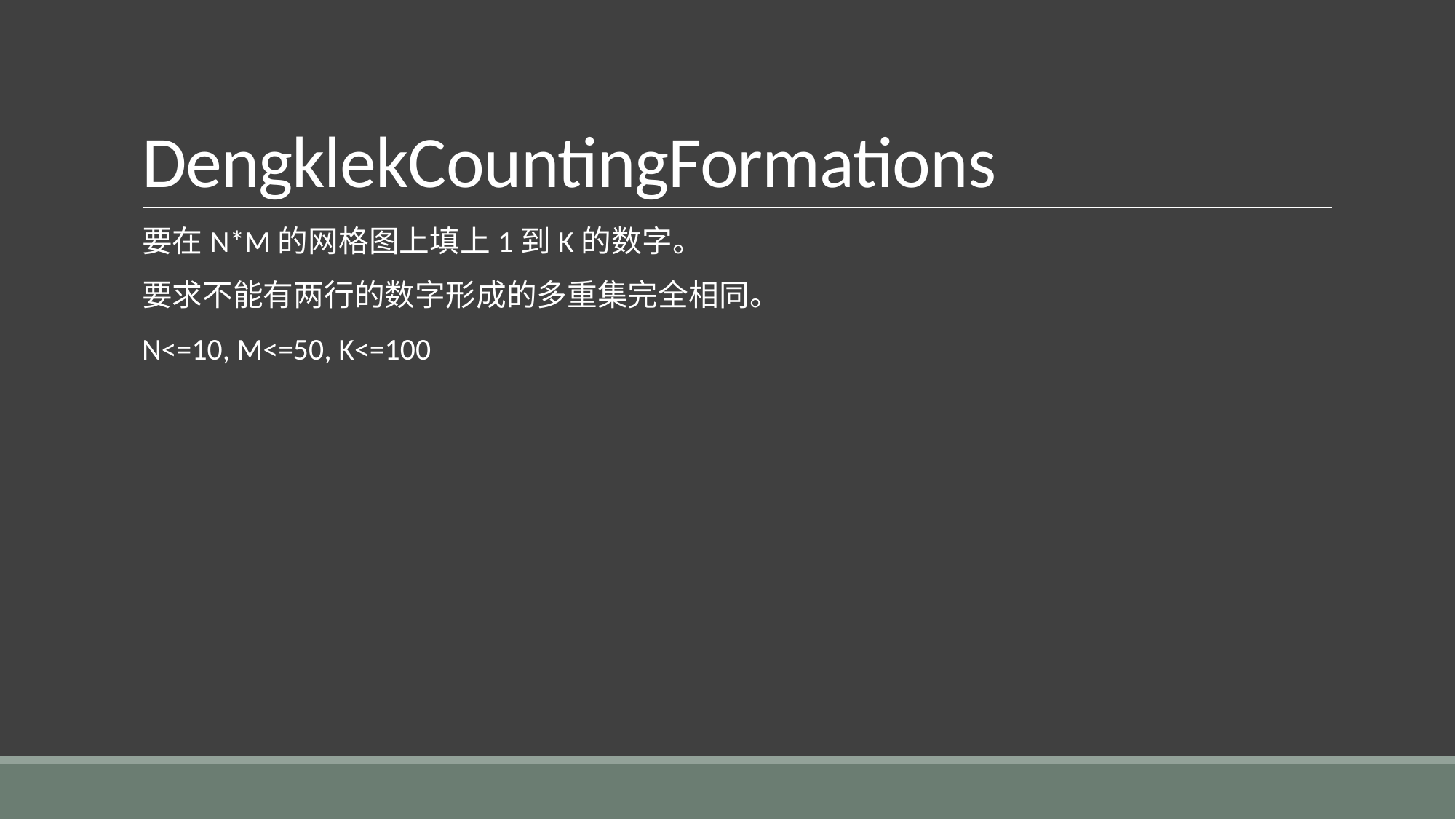

# DengklekCountingFormations
要在N*M的网格图上填上1到K的数字。
要求不能有两行的数字形成的多重集完全相同。
N<=10, M<=50, K<=100